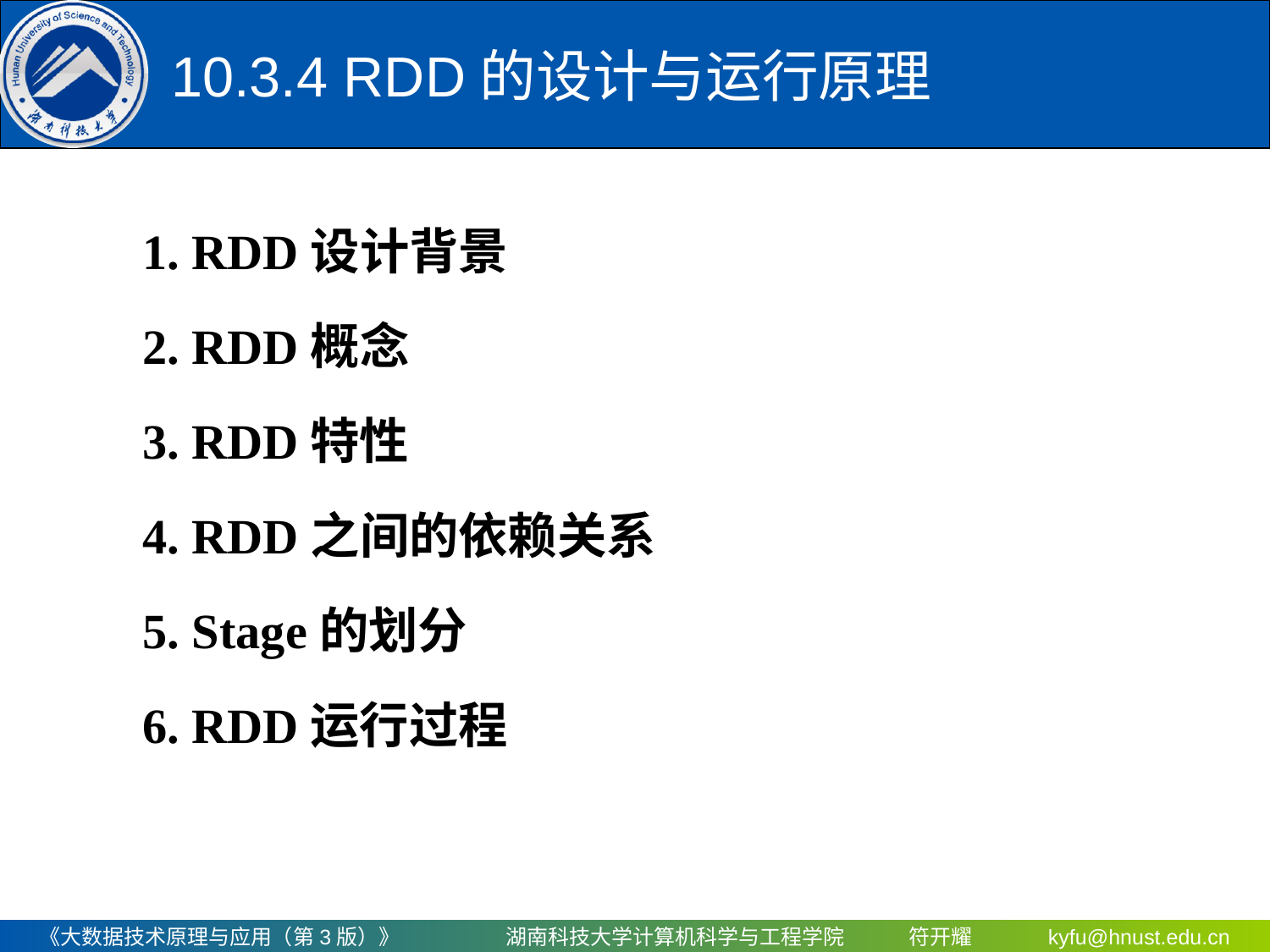

# 10.3.4 RDD的设计与运行原理
1. RDD设计背景
2. RDD概念
3. RDD特性
4. RDD之间的依赖关系
5. Stage的划分
6. RDD运行过程